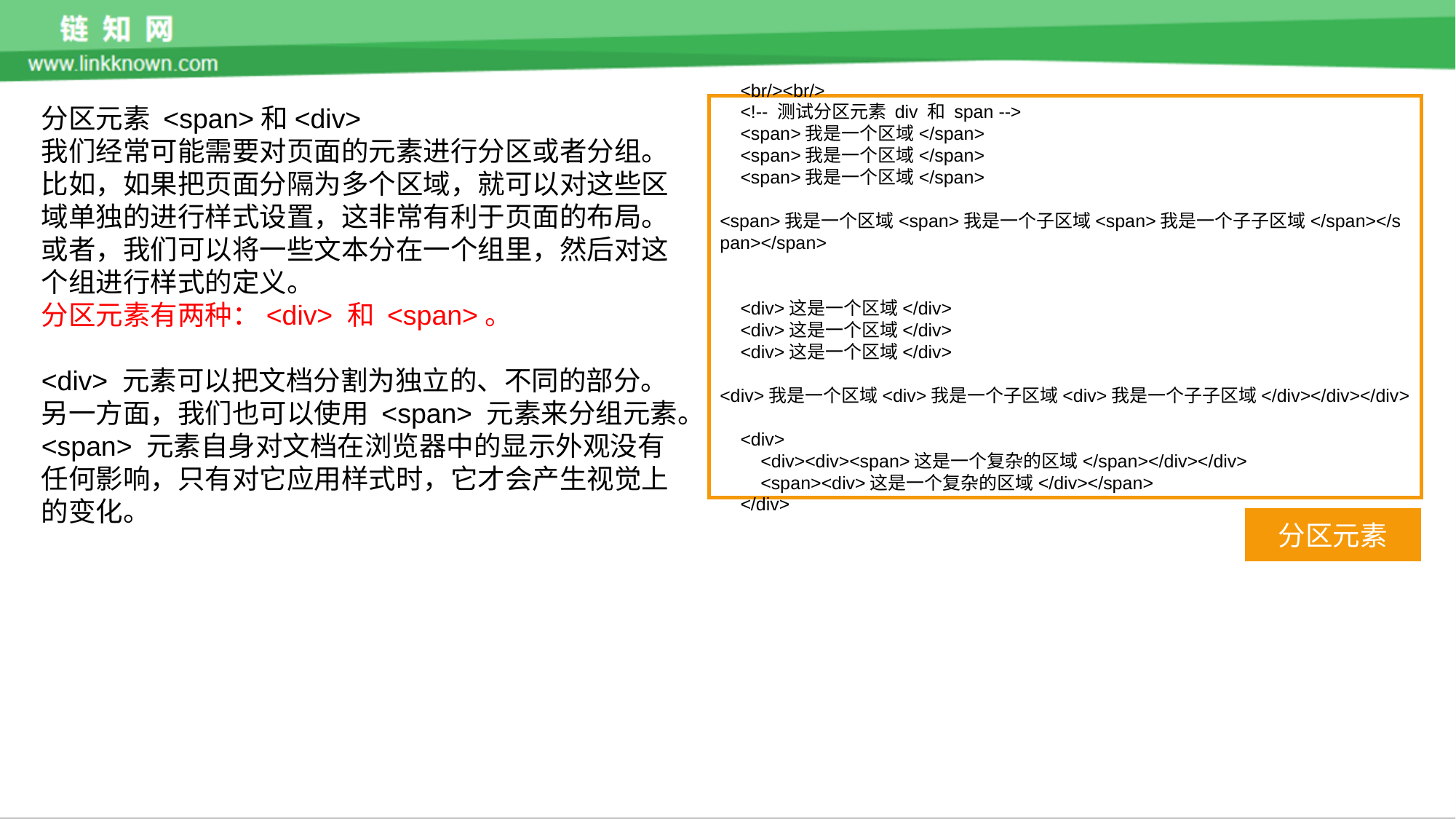

分区元素 <span>和<div>
我们经常可能需要对页面的元素进行分区或者分组。比如，如果把页面分隔为多个区域，就可以对这些区域单独的进行样式设置，这非常有利于页面的布局。或者，我们可以将一些文本分在一个组里，然后对这个组进行样式的定义。
分区元素有两种：<div> 和 <span>。

<div> 元素可以把文档分割为独立的、不同的部分。
另一方面，我们也可以使用 <span> 元素来分组元素。<span> 元素自身对文档在浏览器中的显示外观没有任何影响，只有对它应用样式时，它才会产生视觉上的变化。
    <br/><br/>
    <!-- 测试分区元素 div 和 span -->
    <span>我是一个区域</span>
    <span>我是一个区域</span>
    <span>我是一个区域</span>
    <span>我是一个区域<span>我是一个子区域<span>我是一个子子区域</span></span></span>

    <div>这是一个区域</div>
    <div>这是一个区域</div>
    <div>这是一个区域</div>
    <div>我是一个区域<div>我是一个子区域<div>我是一个子子区域</div></div></div>

    <div>
        <div><div><span>这是一个复杂的区域</span></div></div>
        <span><div>这是一个复杂的区域</div></span>
    </div>
分区元素